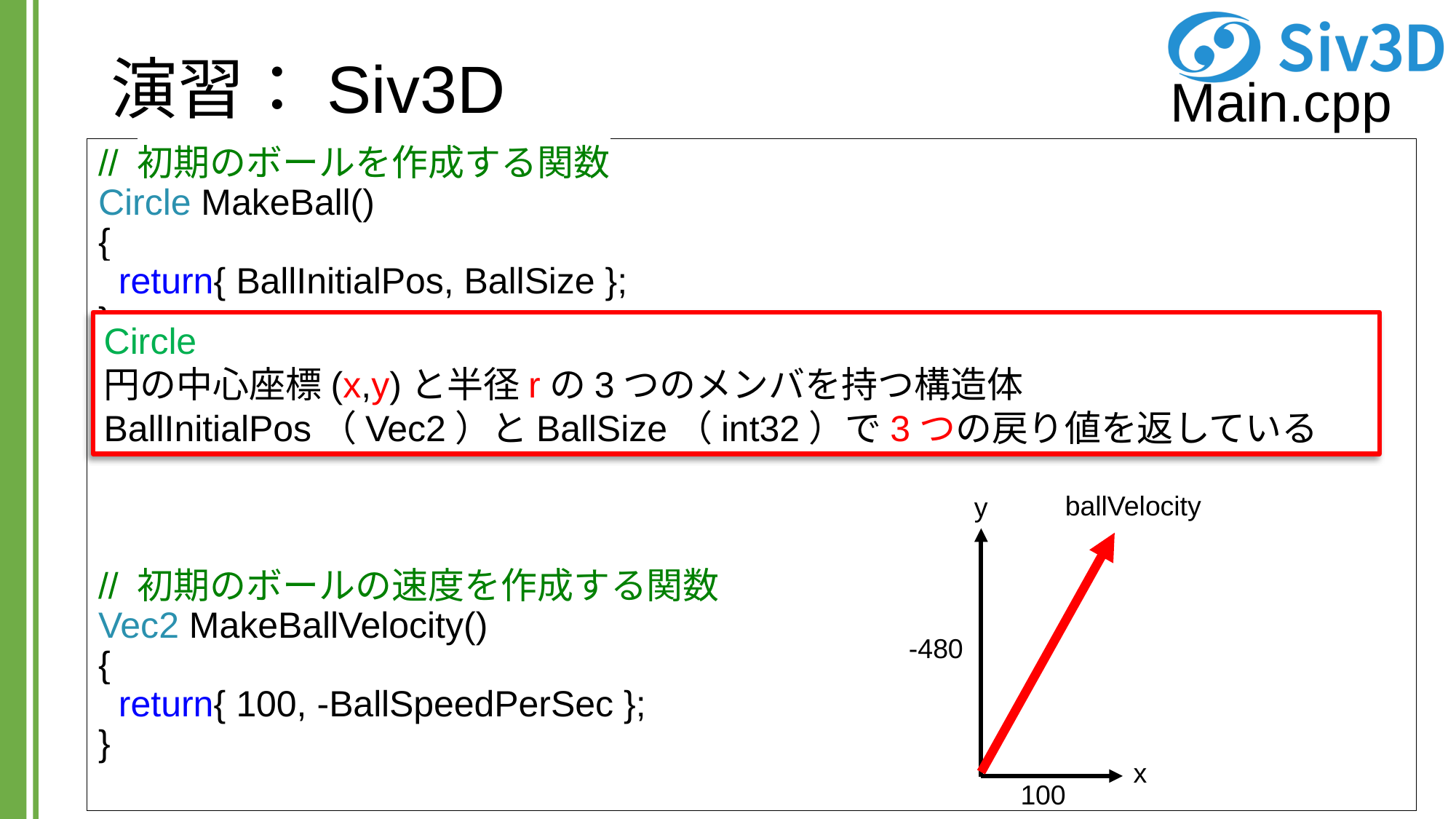

# 演習：Siv3D
Main.cpp
// 初期のボールを作成する関数
Circle MakeBall()
{
  return{ BallInitialPos, BallSize };
}

// 初期のボールの速度を作成する関数
Vec2 MakeBallVelocity()
{
  return{ 100, -BallSpeedPerSec };
}
Circle
円の中心座標(x,y)と半径rの3つのメンバを持つ構造体
BallInitialPos（Vec2）とBallSize（int32）で3つの戻り値を返している
ballVelocity
y
-480
x
100